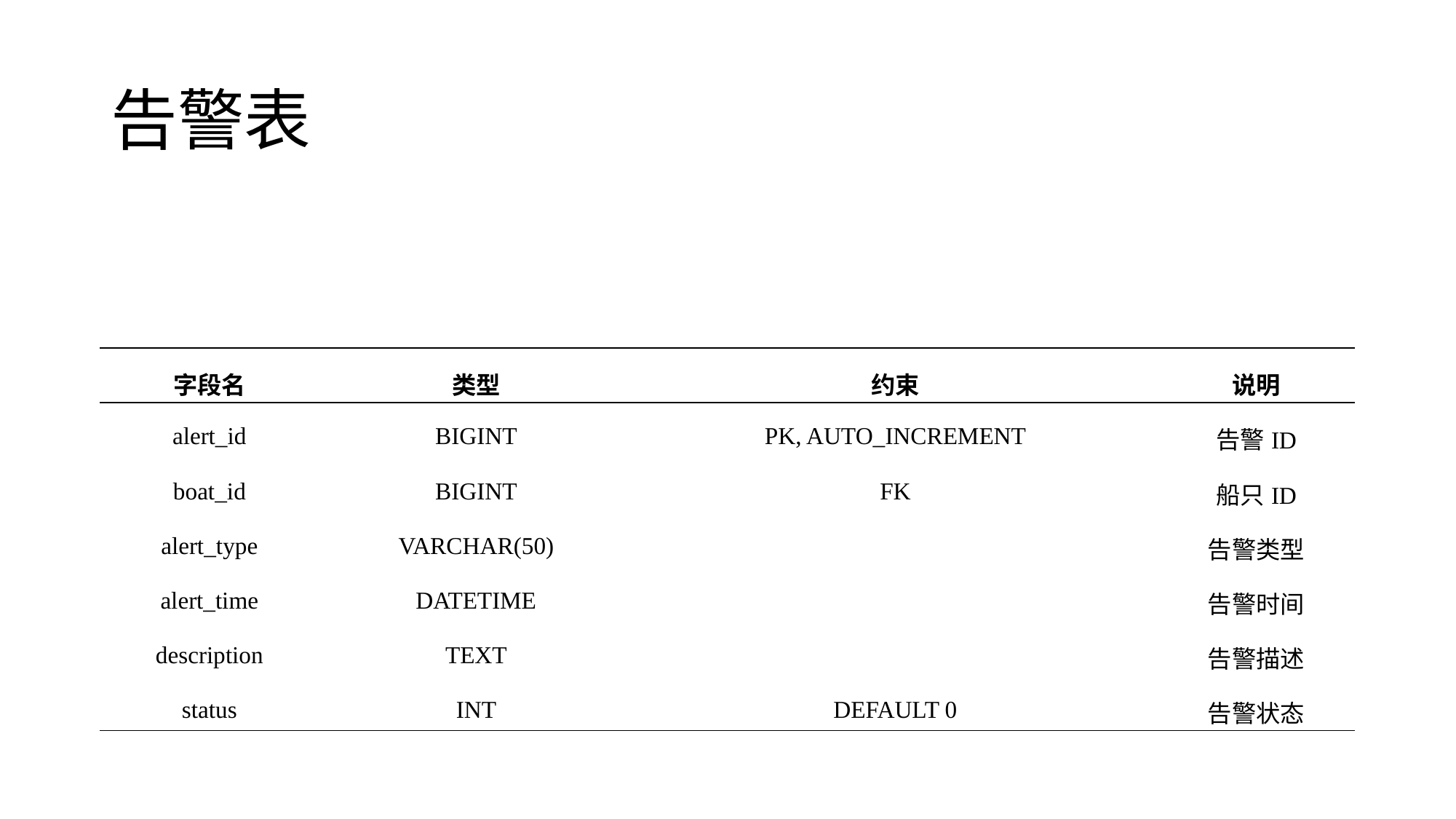

# 告警表
| 字段名 | 类型 | 约束 | 说明 |
| --- | --- | --- | --- |
| alert\_id | BIGINT | PK, AUTO\_INCREMENT | 告警ID |
| boat\_id | BIGINT | FK | 船只ID |
| alert\_type | VARCHAR(50) |  | 告警类型 |
| alert\_time | DATETIME |  | 告警时间 |
| description | TEXT |  | 告警描述 |
| status | INT | DEFAULT 0 | 告警状态 |